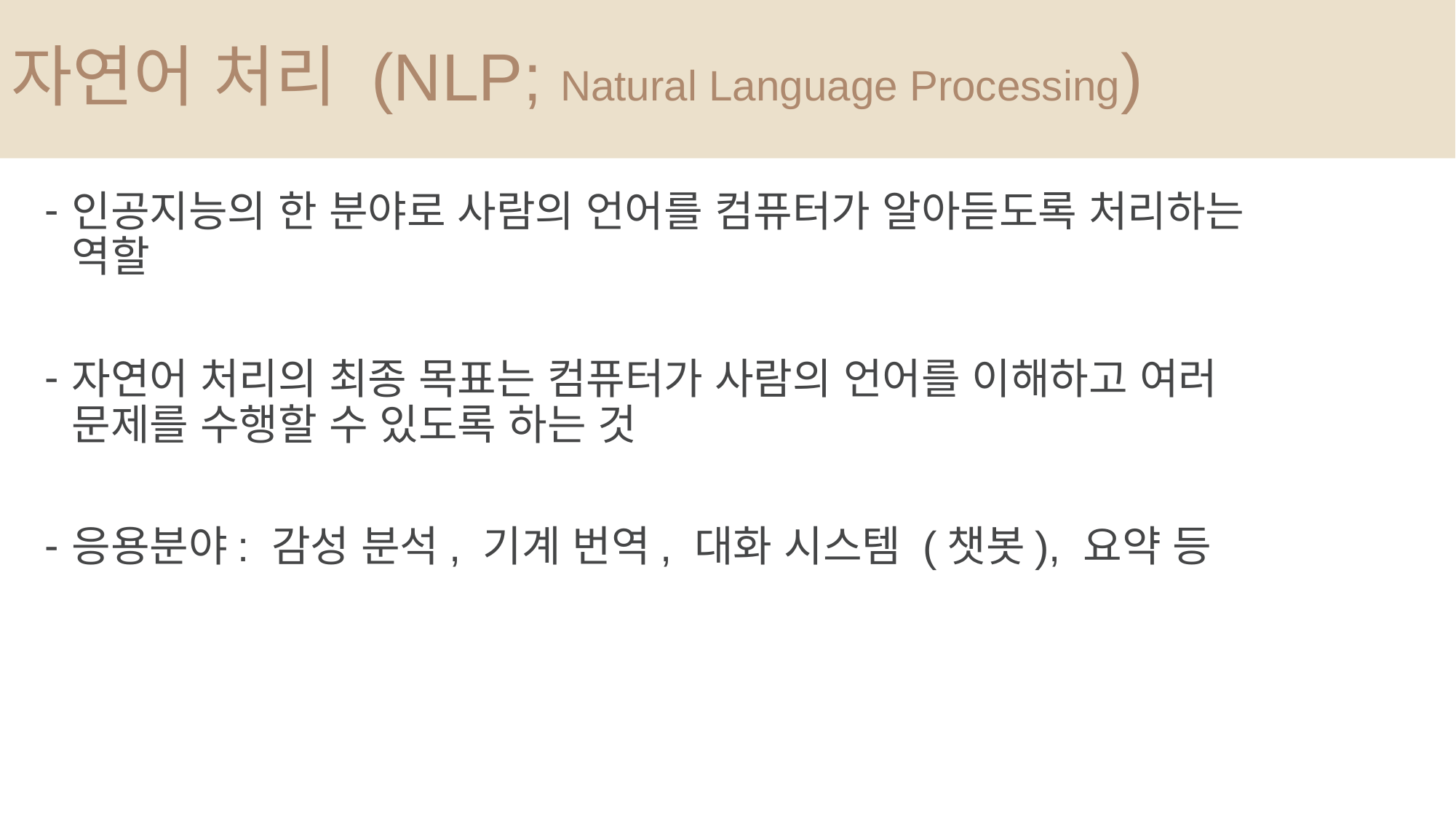

# 자연어 처리 (NLP; Natural Language Processing)
인공지능의 한 분야로 사람의 언어를 컴퓨터가 알아듣도록 처리하는 역할

자연어 처리의 최종 목표는 컴퓨터가 사람의 언어를 이해하고 여러 문제를 수행할 수 있도록 하는 것

응용분야: 감성 분석, 기계 번역, 대화 시스템 (챗봇), 요약 등